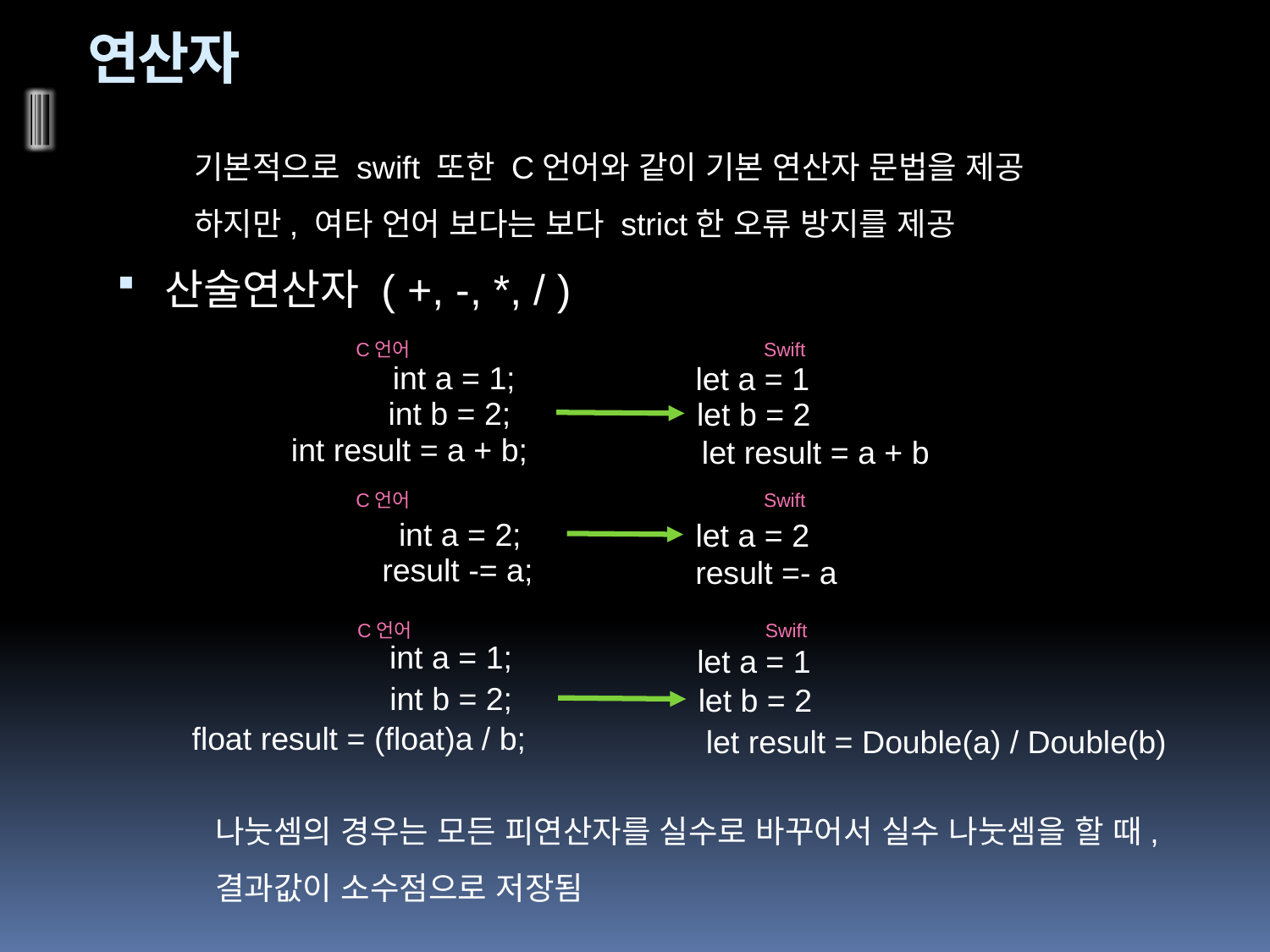

# 연산자
기본적으로 swift 또한 C언어와 같이 기본 연산자 문법을 제공
하지만, 여타 언어 보다는 보다 strict한 오류 방지를 제공
산술연산자 ( +, -, *, / )
C언어
Swift
int a = 1;
let a = 1
int b = 2;
let b = 2
int result = a + b;
let result = a + b
C언어
Swift
int a = 2;
let a = 2
result -= a;
result =- a
C언어
Swift
int a = 1;
let a = 1
int b = 2;
let b = 2
float result = (float)a / b;
let result = Double(a) / Double(b)
나눗셈의 경우는 모든 피연산자를 실수로 바꾸어서 실수 나눗셈을 할 때,
결과값이 소수점으로 저장됨